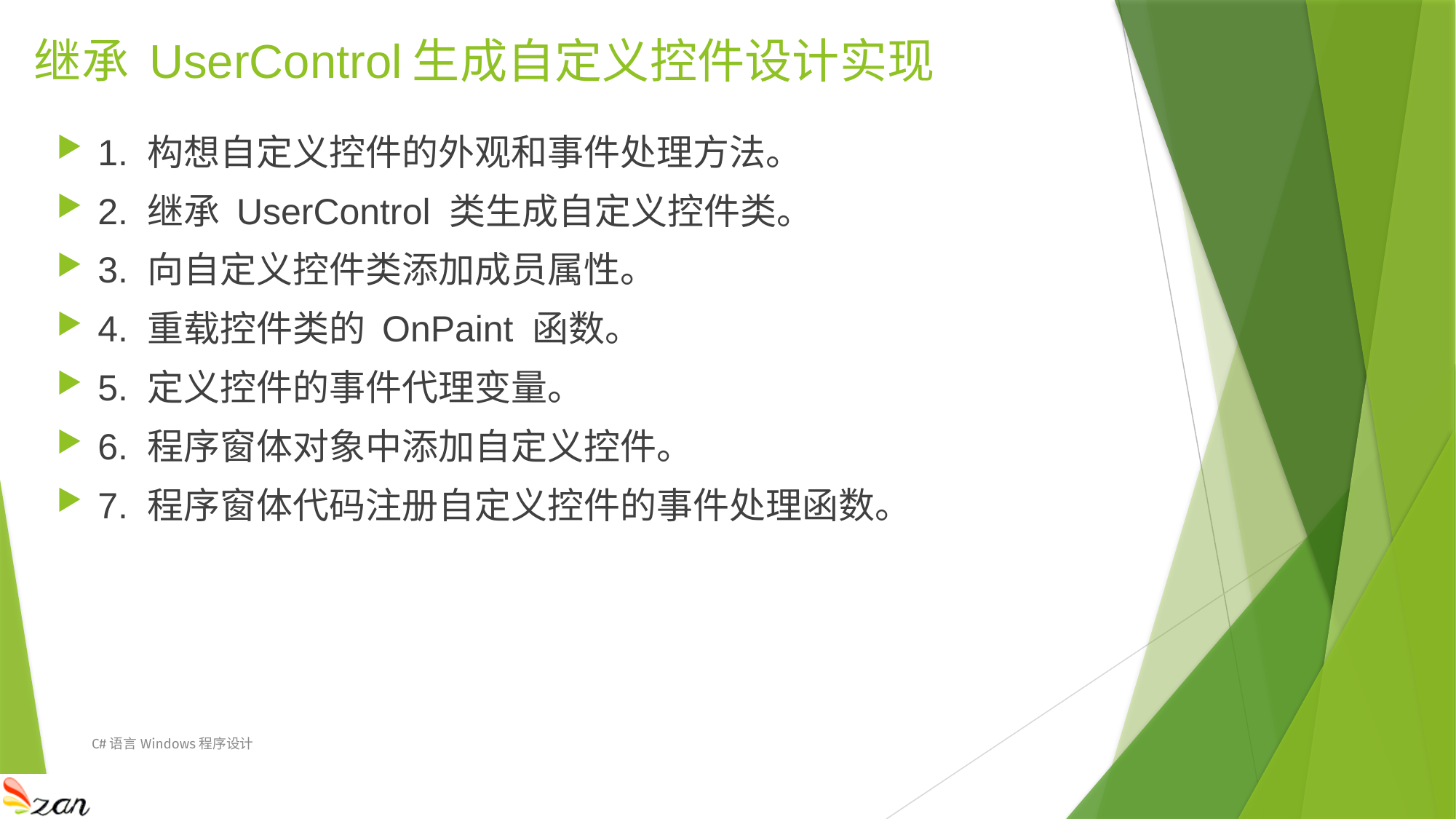

# 继承 UserControl生成自定义控件设计实现
1. 构想自定义控件的外观和事件处理方法。
2. 继承 UserControl 类生成自定义控件类。
3. 向自定义控件类添加成员属性。
4. 重载控件类的 OnPaint 函数。
5. 定义控件的事件代理变量。
6. 程序窗体对象中添加自定义控件。
7. 程序窗体代码注册自定义控件的事件处理函数。
C#语言Windows程序设计